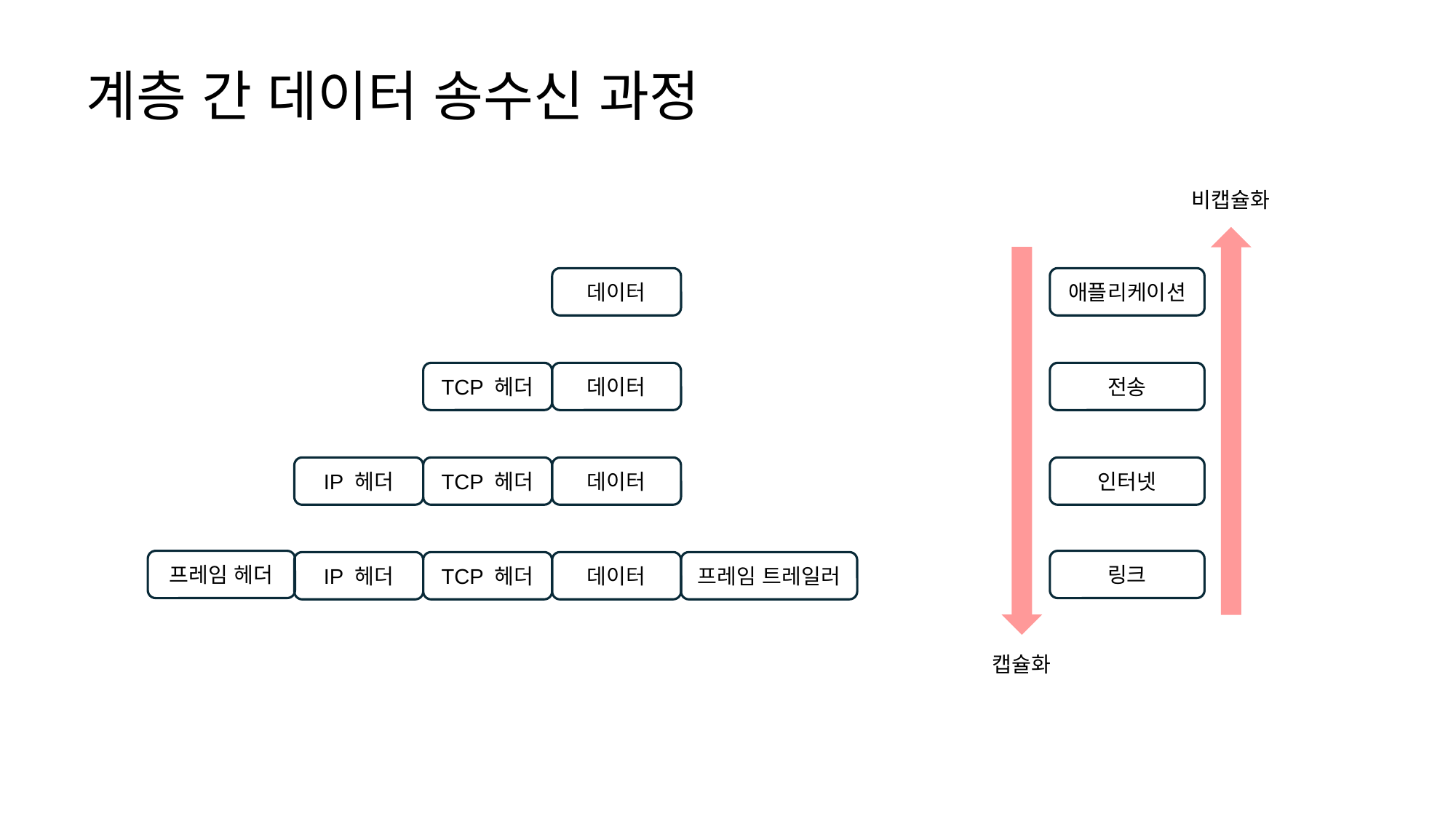

계층 간 데이터 송수신 과정
비캡슐화

캡슐화
데이터
애플리케이션
TCP 헤더
데이터
전송
IP 헤더
TCP 헤더
데이터
인터넷
프레임 헤더
링크
IP 헤더
TCP 헤더
데이터
프레임 트레일러